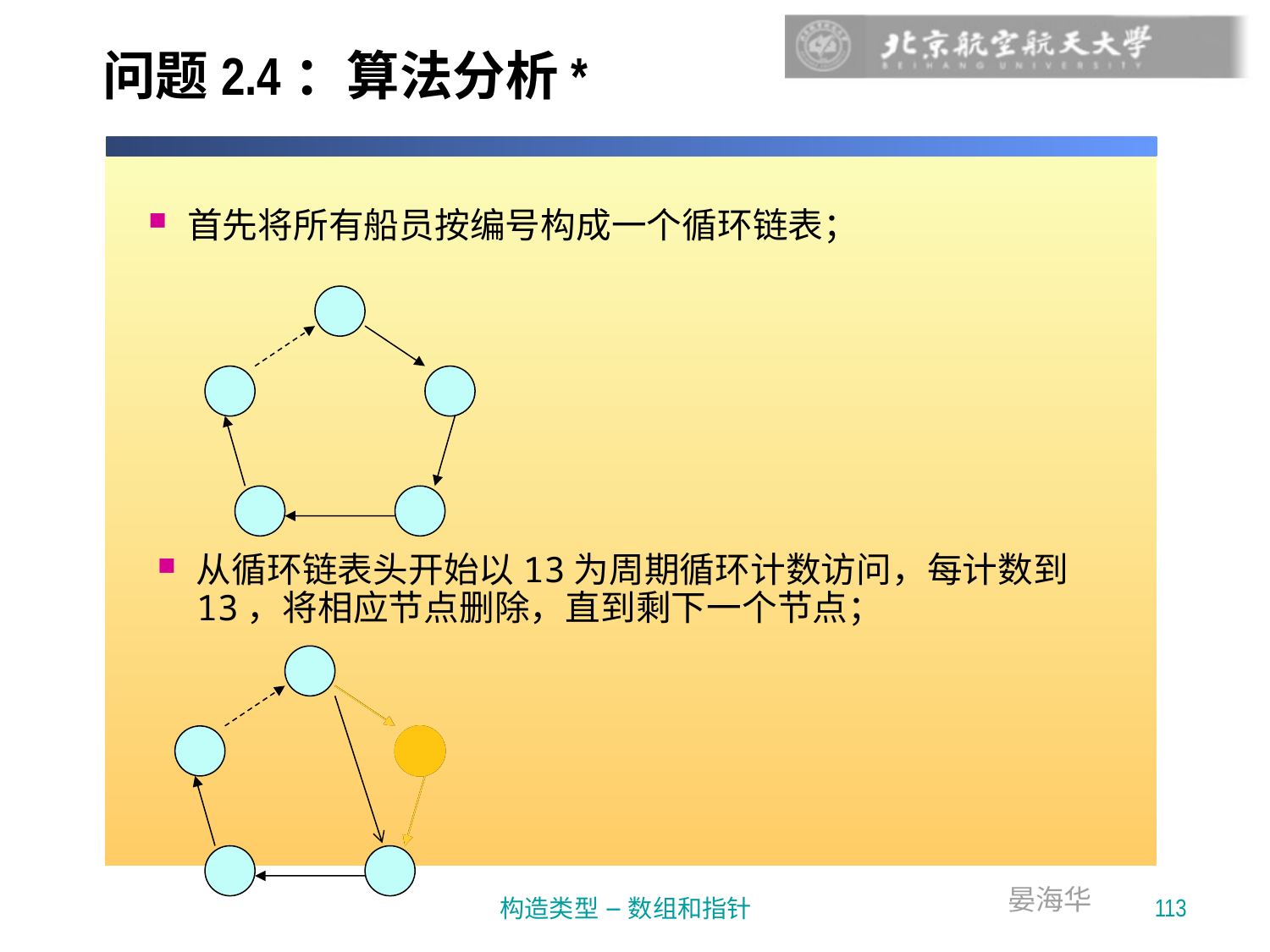

# 问题2.4：算法分析*
首先将所有船员按编号构成一个循环链表；

从循环链表头开始以13为周期循环计数访问，每计数到13，将相应节点删除，直到剩下一个节点；

113
构造类型 – 数组和指针